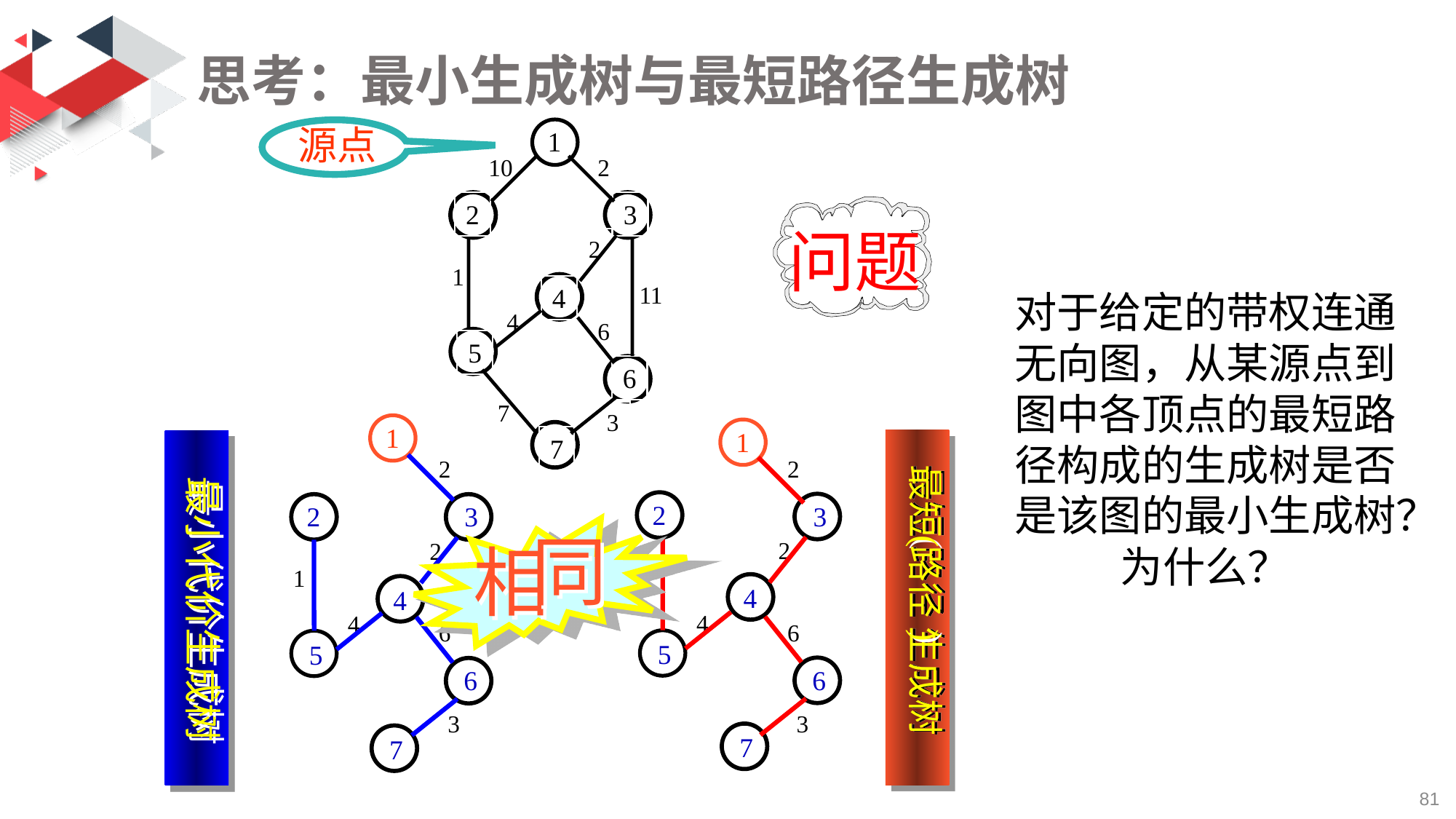

# 思考：最小生成树与最短路径生成树
源点

1
10
2

2

3
2

1

11
4
4

6

5

6

7

3

7

问题
对于给定的带权连通无向图，从某源点到图中各顶点的最短路径构成的生成树是否是该图的最小生成树？为什么？

1

2

最小代价生成树

2

3
2

1

4
4
6

5

6

3

7

1

2
最短 路径 生成树

2

3
2
(         )

1

4
4

6

5

6

3

7

同
相
81